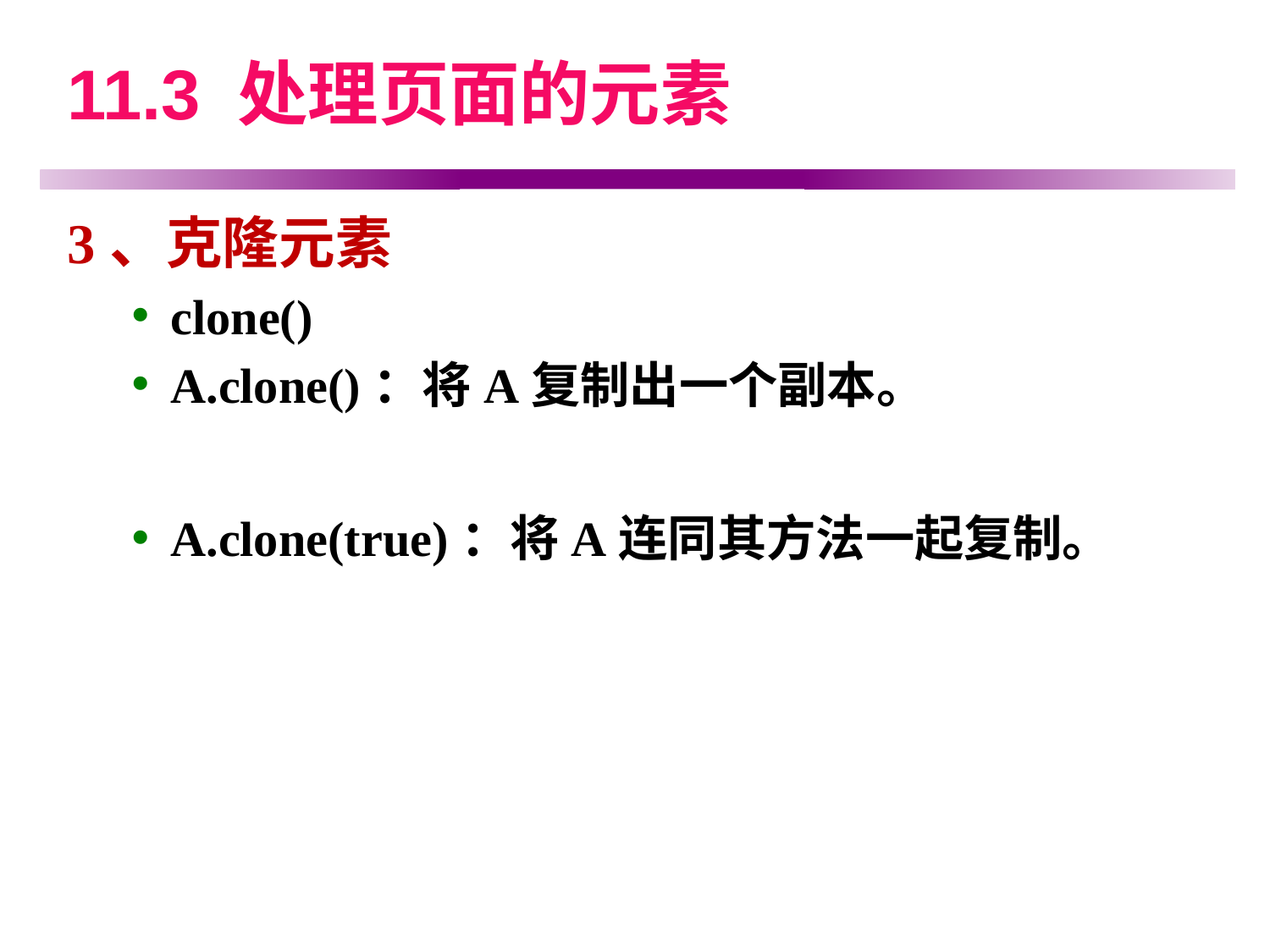

# 11.3 处理页面的元素
3、克隆元素
clone()
A.clone()：将A复制出一个副本。

A.clone(true)：将A连同其方法一起复制。